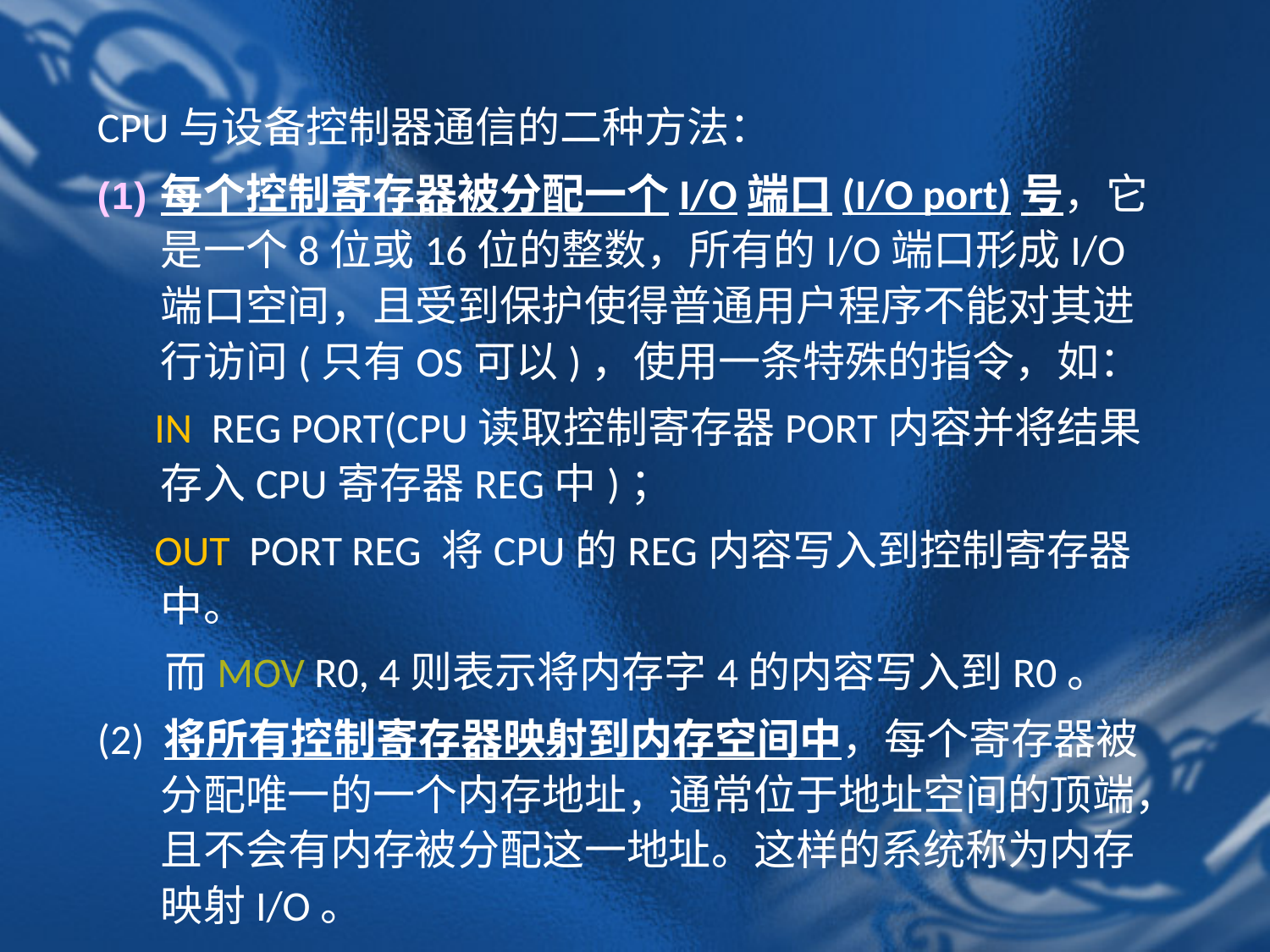

CPU与设备控制器通信的二种方法：
每个控制寄存器被分配一个I/O端口(I/O port)号，它是一个8位或16位的整数，所有的I/O端口形成I/O端口空间，且受到保护使得普通用户程序不能对其进行访问(只有OS可以)，使用一条特殊的指令，如：
      IN  REG PORT(CPU读取控制寄存器PORT内容并将结果存入CPU寄存器REG中)；
      OUT  PORT REG 将CPU的REG内容写入到控制寄存器中。
      而MOV R0, 4则表示将内存字4的内容写入到R0。
(2) 将所有控制寄存器映射到内存空间中，每个寄存器被分配唯一的一个内存地址，通常位于地址空间的顶端，且不会有内存被分配这一地址。这样的系统称为内存映射I/O。